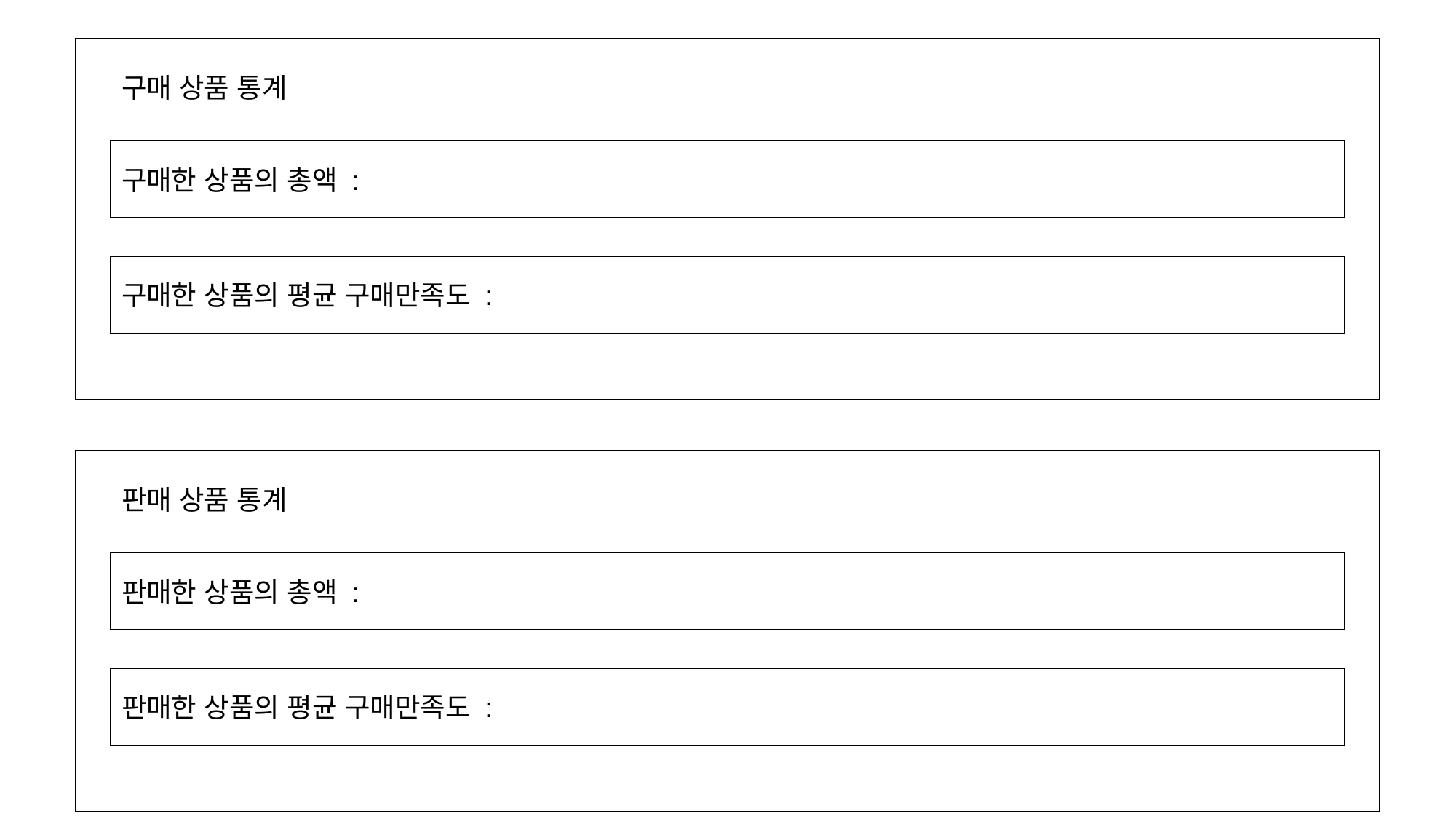

구매 상품 통계
구매한 상품의 총액 :
구매한 상품의 평균 구매만족도 :

판매 상품 통계
판매한 상품의 총액 :
판매한 상품의 평균 구매만족도 :